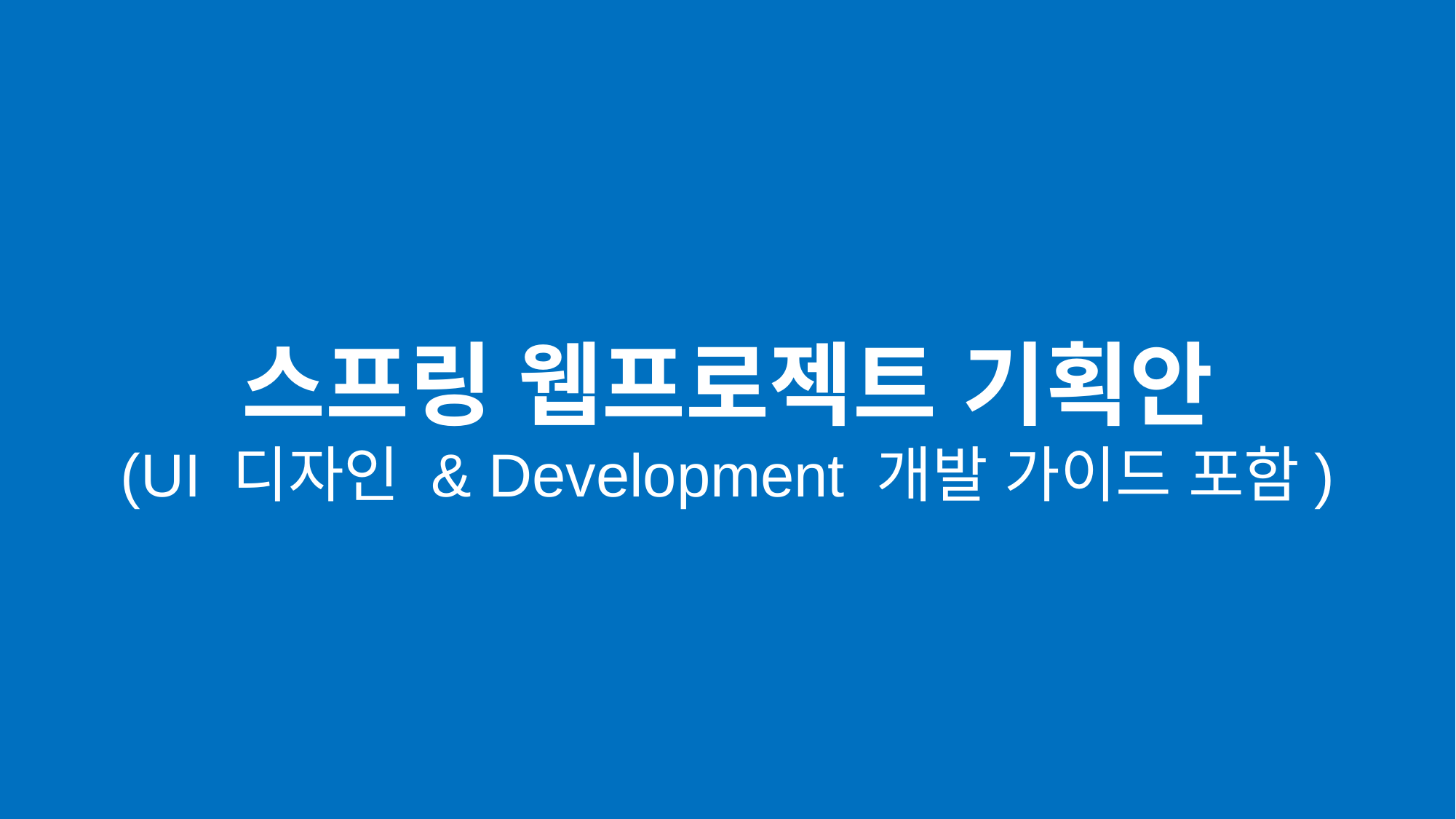

스프링 웹프로젝트 기획안
(UI 디자인 & Development 개발 가이드 포함)